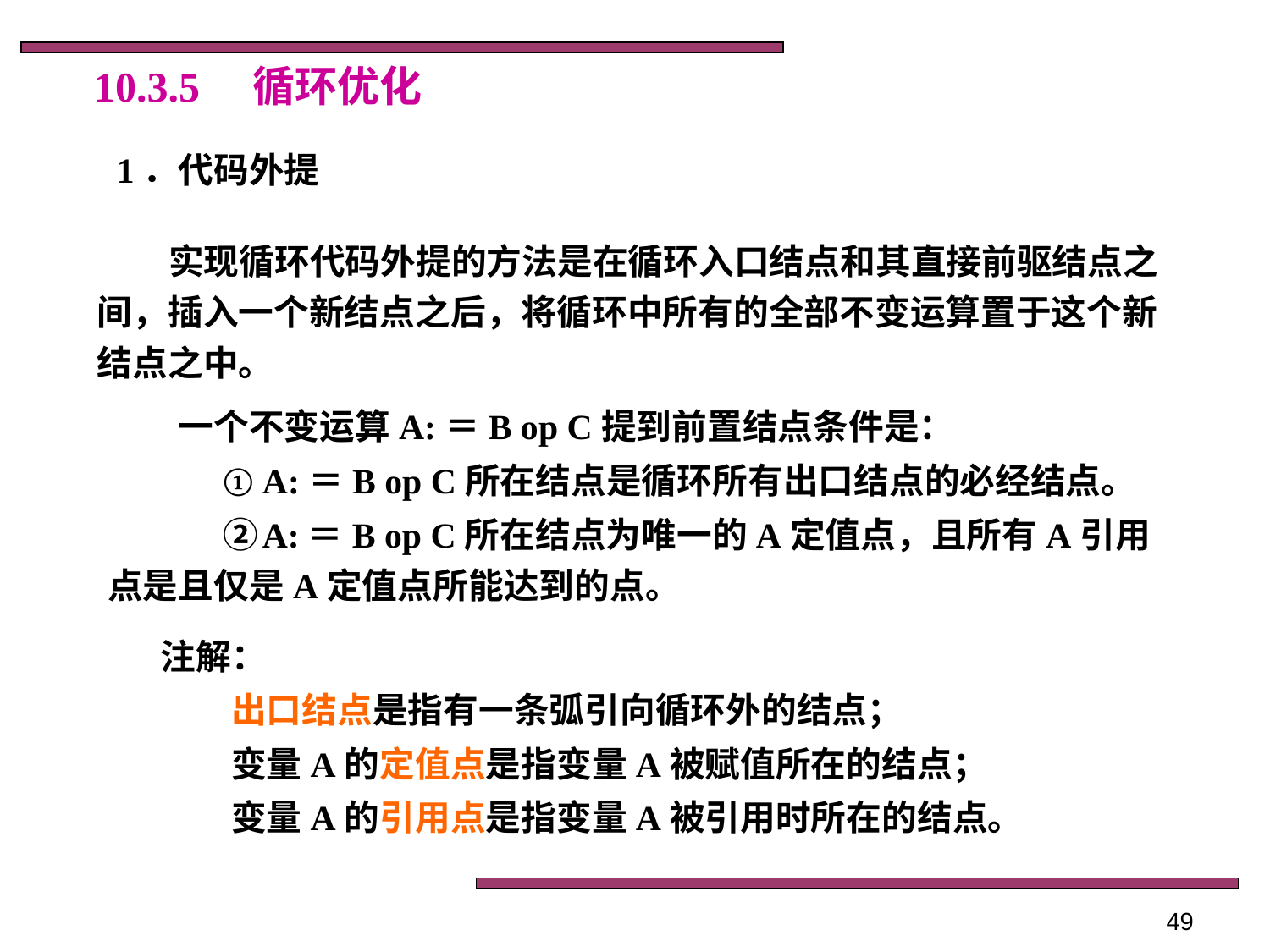

# 10.3.5　循环优化
1．代码外提
实现循环代码外提的方法是在循环入口结点和其直接前驱结点之间，插入一个新结点之后，将循环中所有的全部不变运算置于这个新结点之中。
一个不变运算A:＝B op C提到前置结点条件是：
     ① A:＝B op C所在结点是循环所有出口结点的必经结点。
     ② A:＝B op C所在结点为唯一的A定值点，且所有A引用点是且仅是A定值点所能达到的点。
注解：
　　出口结点是指有一条弧引向循环外的结点；
　　变量A的定值点是指变量A被赋值所在的结点；
　　变量A的引用点是指变量A被引用时所在的结点。
49